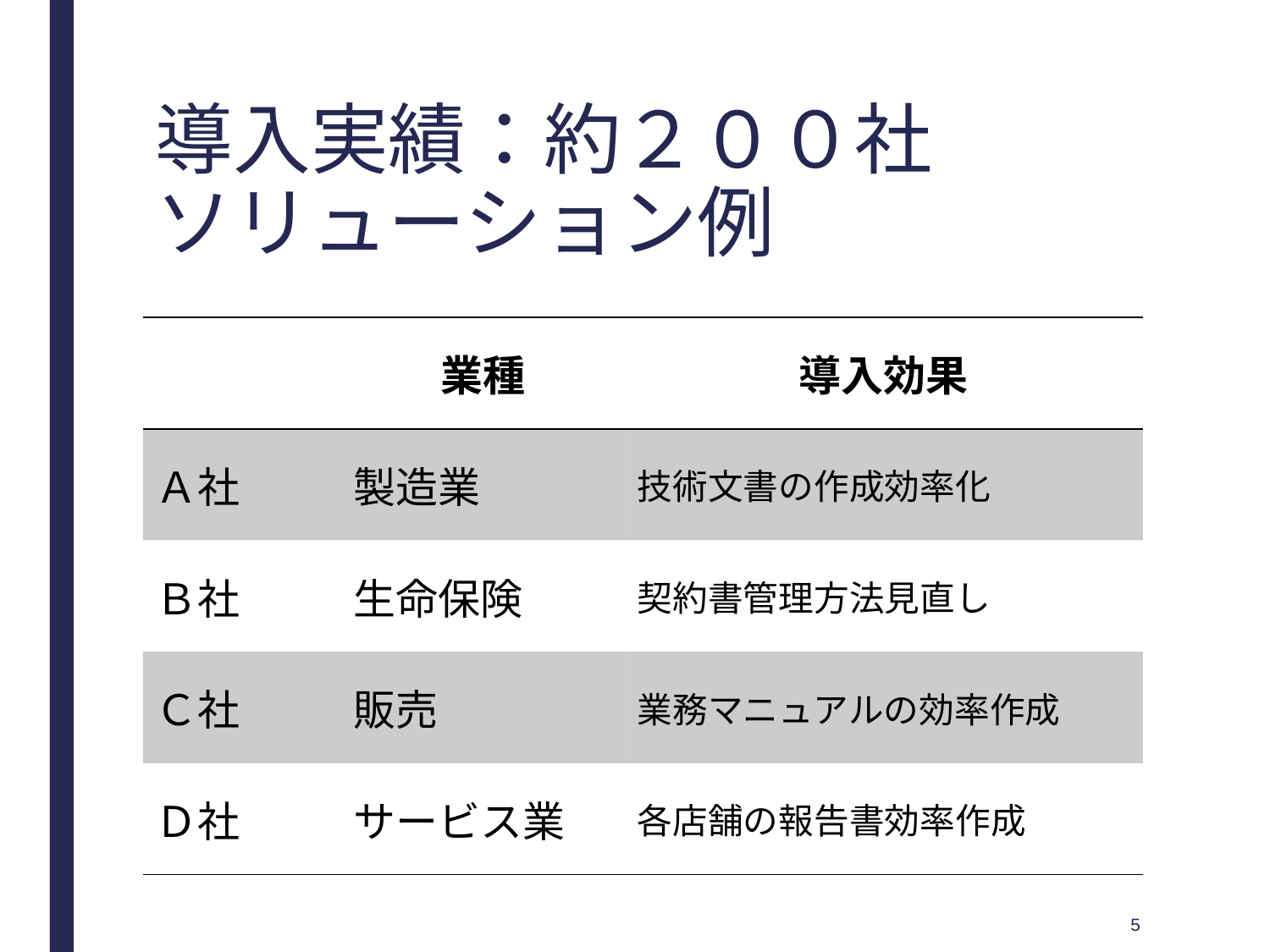

# 導入実績：約２００社 ソリューション例
|  | 業種 | 導入効果 |
| --- | --- | --- |
| Ａ社 | 製造業 | 技術文書の作成効率化 |
| Ｂ社 | 生命保険 | 契約書管理方法見直し |
| Ｃ社 | 販売 | 業務マニュアルの効率作成 |
| Ｄ社 | サービス業 | 各店舗の報告書効率作成 |
5